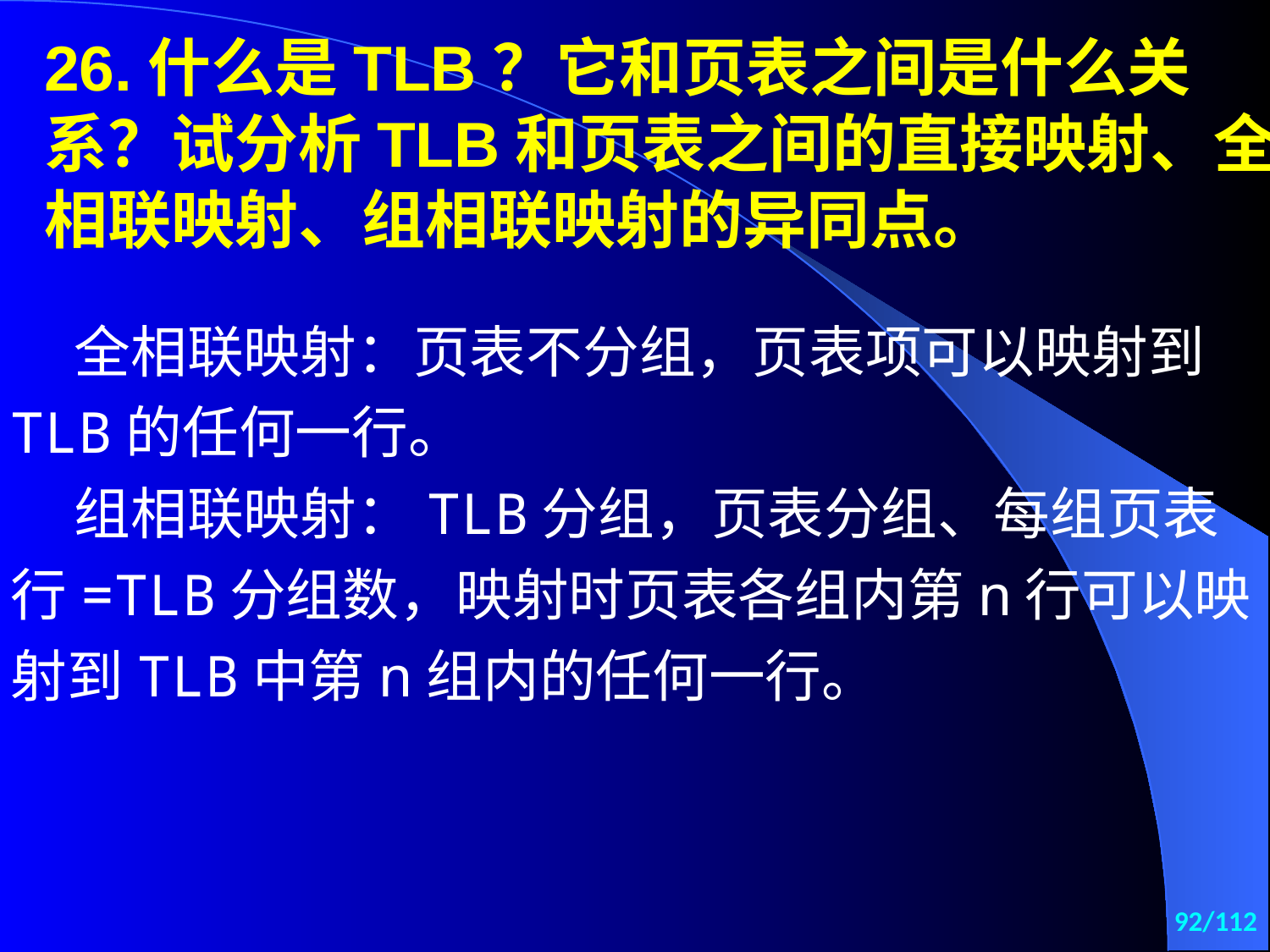

26.什么是TLB？它和页表之间是什么关系？试分析TLB和页表之间的直接映射、全相联映射、组相联映射的异同点。
全相联映射：页表不分组，页表项可以映射到TLB的任何一行。
组相联映射：TLB分组，页表分组、每组页表行=TLB分组数，映射时页表各组内第n行可以映射到TLB中第n组内的任何一行。
92/112